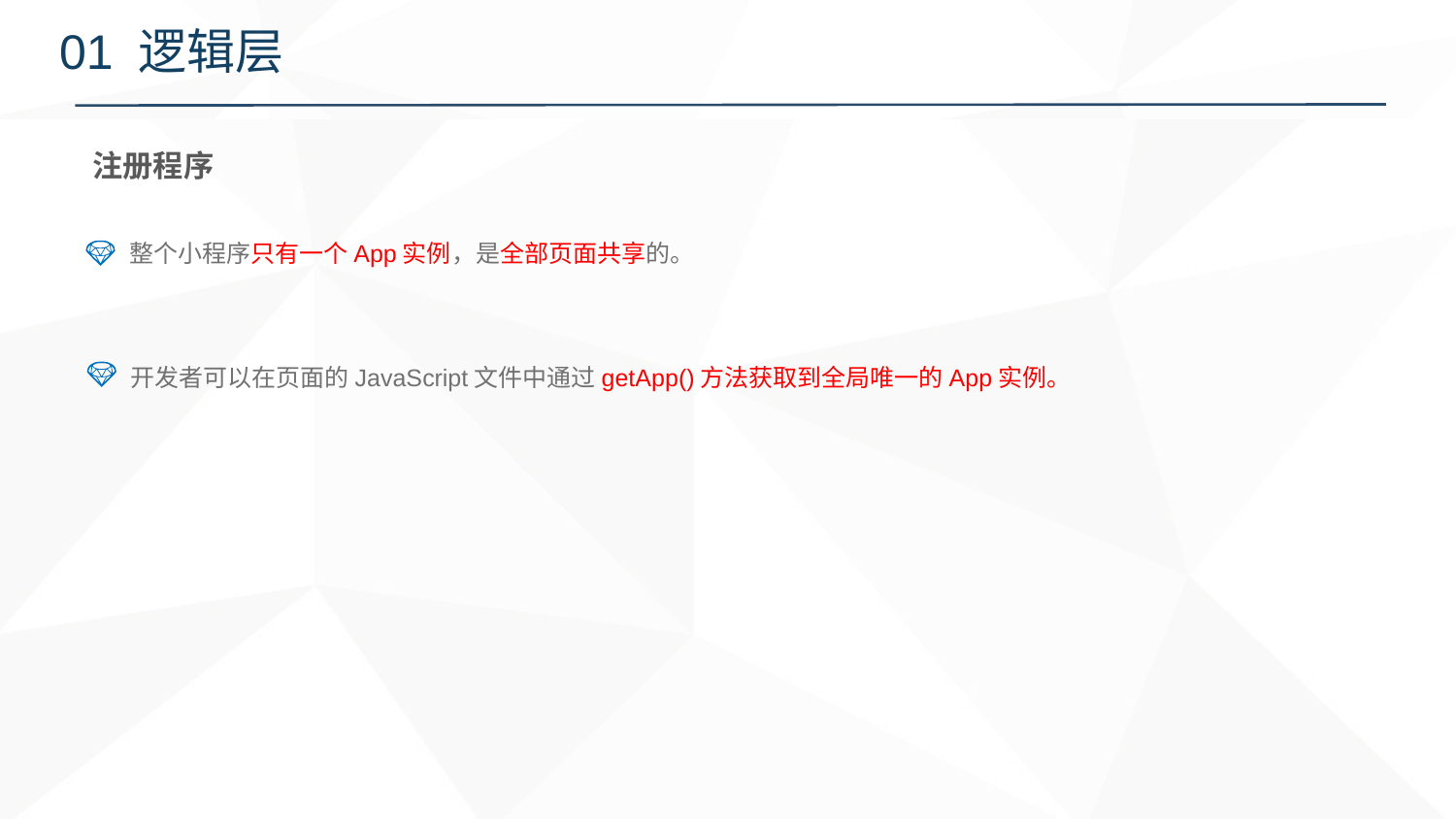

# 01 逻辑层
注册程序
整个小程序只有一个App实例，是全部页面共享的。

开发者可以在页面的JavaScript文件中通过getApp()方法获取到全局唯一的App实例。